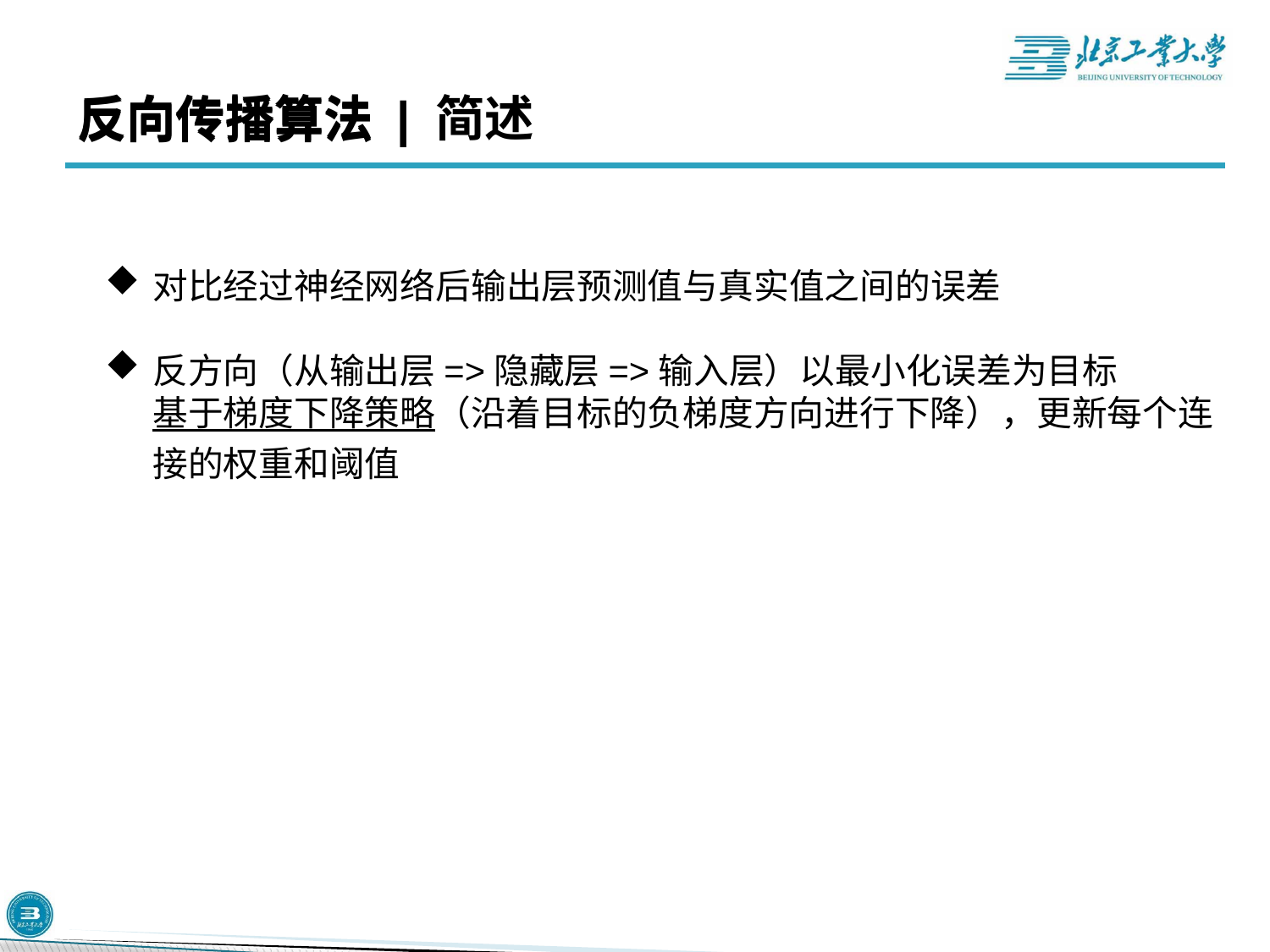

反向传播算法 | 简述
反向传播算法
对比经过神经网络后输出层预测值与真实值之间的误差

反方向（从输出层=>隐藏层=>输入层）以最小化误差为目标基于梯度下降策略（沿着目标的负梯度方向进行下降），更新每个连接的权重和阈值

11